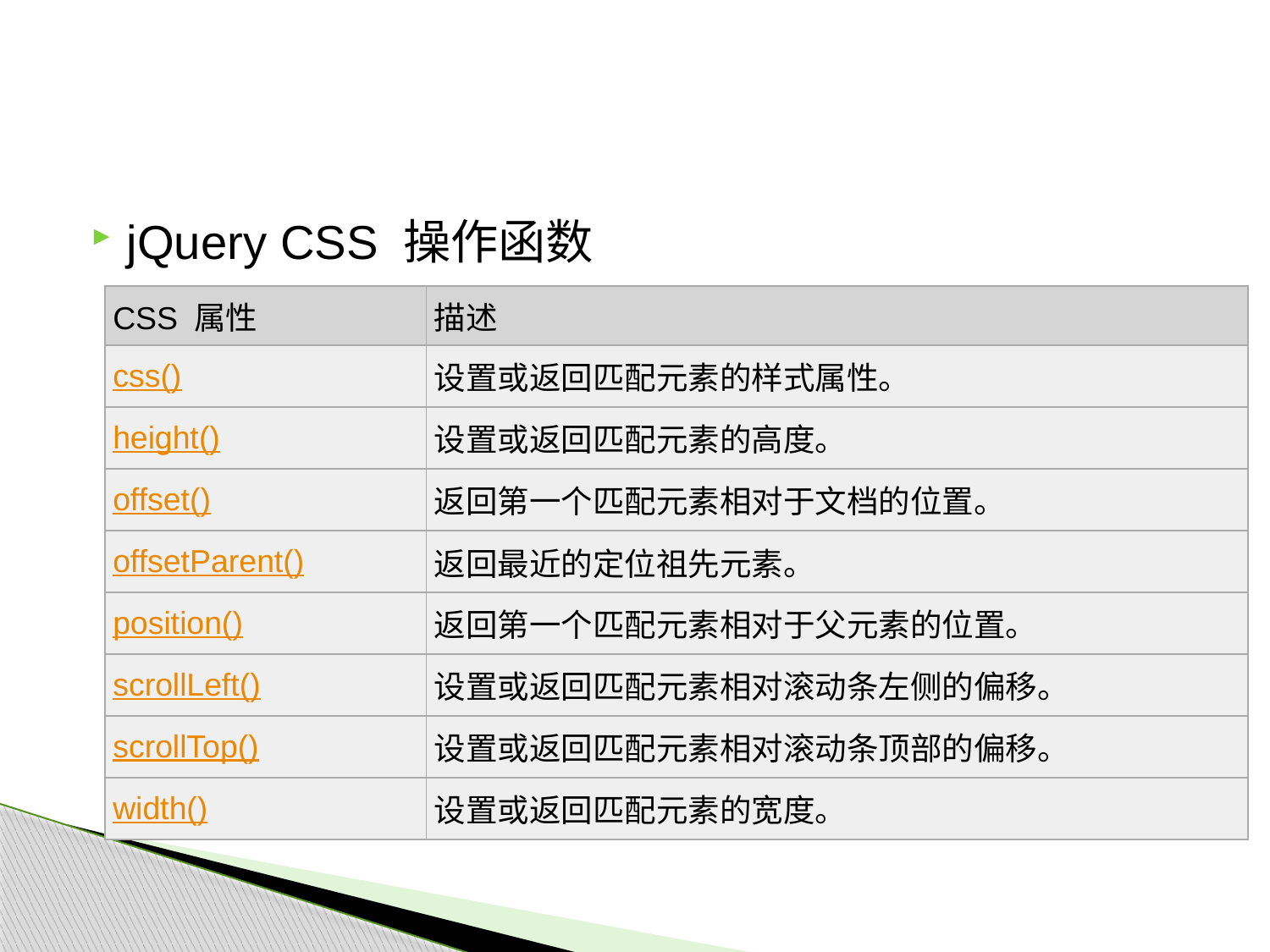

#
jQuery CSS 操作函数
| CSS 属性 | 描述 |
| --- | --- |
| css() | 设置或返回匹配元素的样式属性。 |
| height() | 设置或返回匹配元素的高度。 |
| offset() | 返回第一个匹配元素相对于文档的位置。 |
| offsetParent() | 返回最近的定位祖先元素。 |
| position() | 返回第一个匹配元素相对于父元素的位置。 |
| scrollLeft() | 设置或返回匹配元素相对滚动条左侧的偏移。 |
| scrollTop() | 设置或返回匹配元素相对滚动条顶部的偏移。 |
| width() | 设置或返回匹配元素的宽度。 |